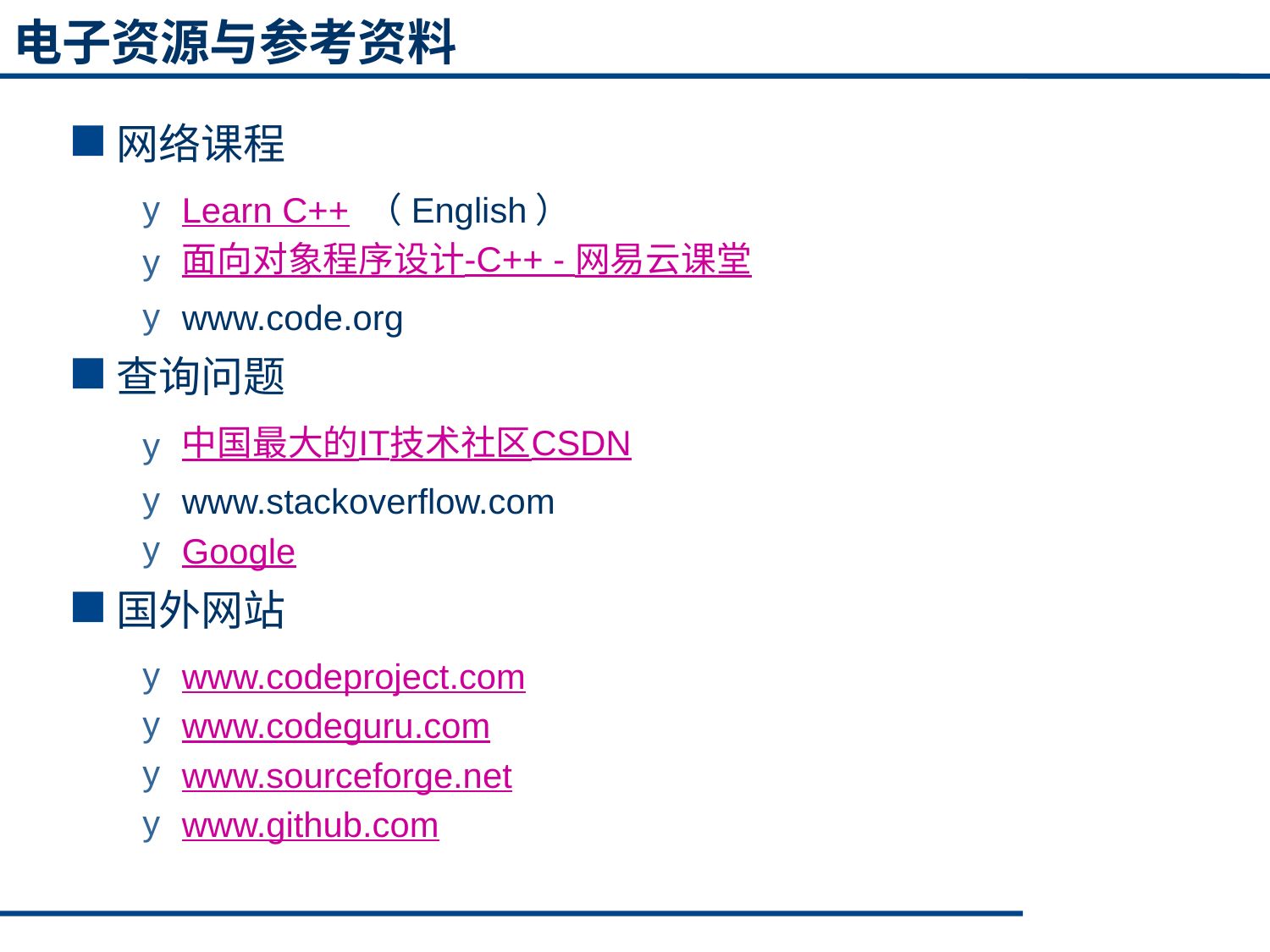

# 电子资源与参考资料
网络课程
Learn C++ （English）
面向对象程序设计-C++ - 网易云课堂
www.code.org
查询问题
中国最大的IT技术社区CSDN
www.stackoverflow.com
Google
国外网站
www.codeproject.com
www.codeguru.com
www.sourceforge.net
www.github.com